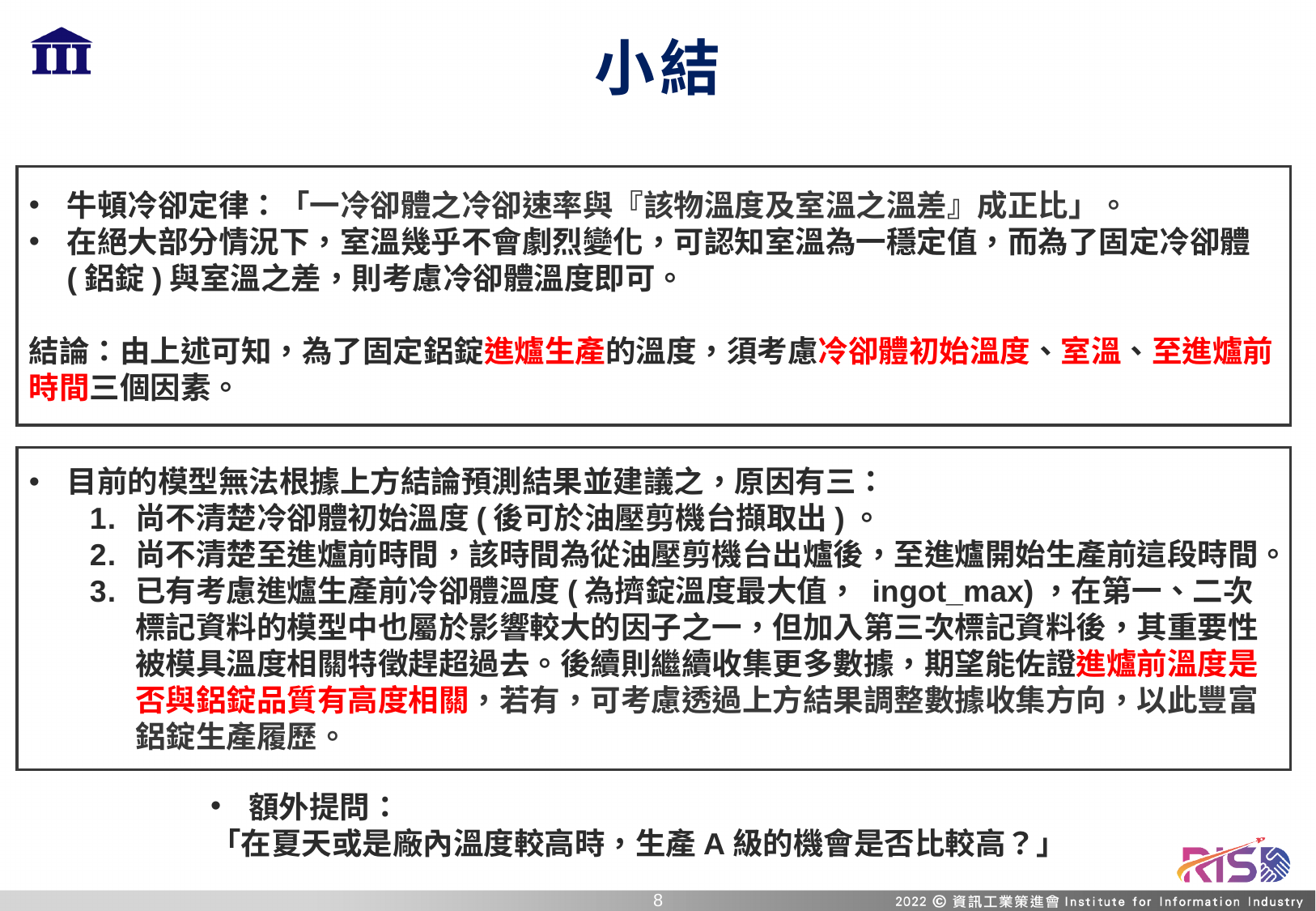

# 小結
牛頓冷卻定律：「一冷卻體之冷卻速率與『該物溫度及室溫之溫差』成正比」。
在絕大部分情況下，室溫幾乎不會劇烈變化，可認知室溫為一穩定值，而為了固定冷卻體(鋁錠)與室溫之差，則考慮冷卻體溫度即可。

結論：由上述可知，為了固定鋁錠進爐生產的溫度，須考慮冷卻體初始溫度、室溫、至進爐前時間三個因素。
目前的模型無法根據上方結論預測結果並建議之，原因有三：
尚不清楚冷卻體初始溫度(後可於油壓剪機台擷取出)。
尚不清楚至進爐前時間，該時間為從油壓剪機台出爐後，至進爐開始生產前這段時間。
已有考慮進爐生產前冷卻體溫度(為擠錠溫度最大值， ingot_max)，在第一、二次標記資料的模型中也屬於影響較大的因子之一，但加入第三次標記資料後，其重要性被模具溫度相關特徵趕超過去。後續則繼續收集更多數據，期望能佐證進爐前溫度是否與鋁錠品質有高度相關，若有，可考慮透過上方結果調整數據收集方向，以此豐富鋁錠生產履歷。
額外提問：
「在夏天或是廠內溫度較高時，生產A級的機會是否比較高？」
8